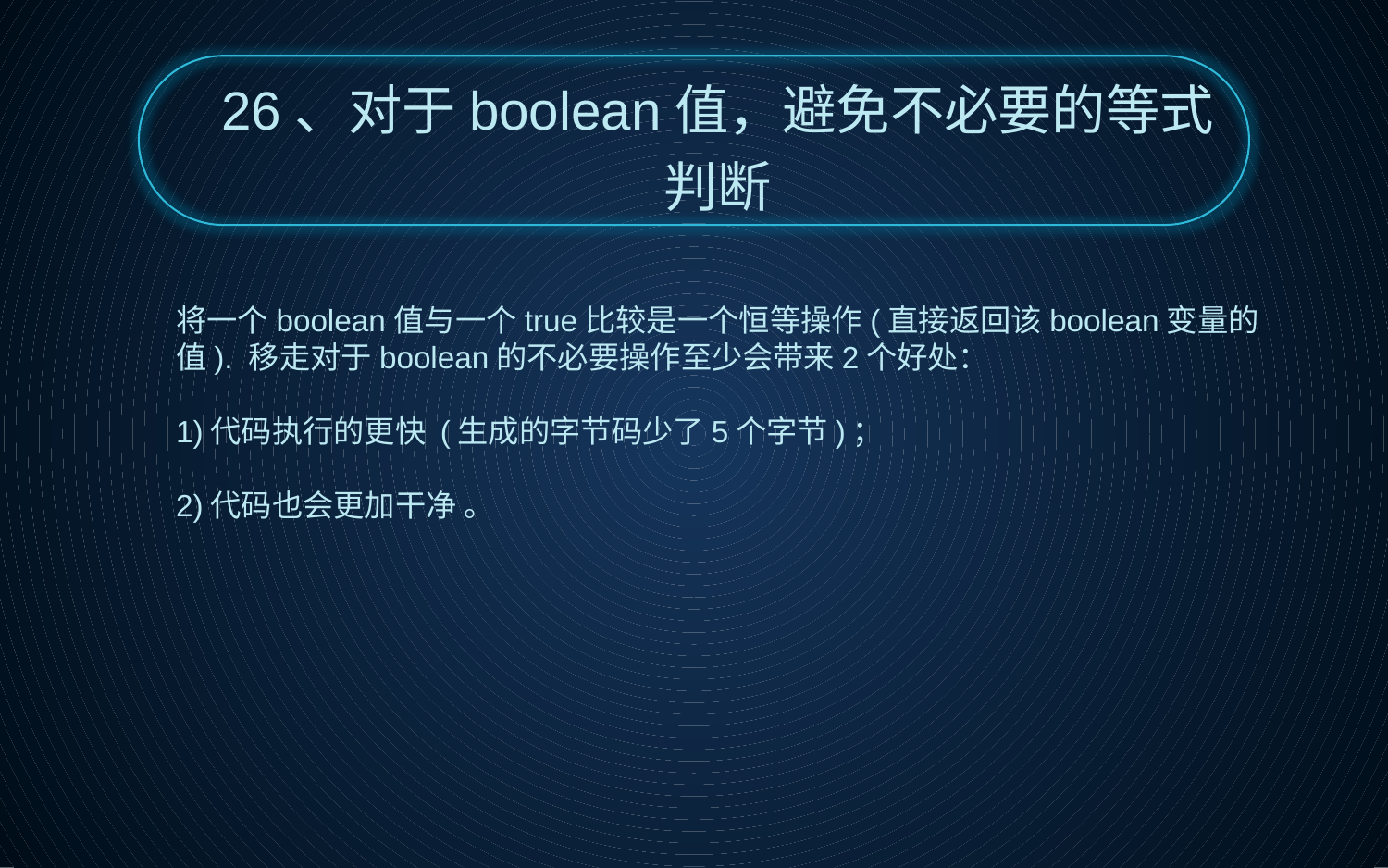

26、对于boolean值，避免不必要的等式判断

将一个boolean值与一个true比较是一个恒等操作(直接返回该boolean变量的值). 移走对于boolean的不必要操作至少会带来2个好处：

1)代码执行的更快 (生成的字节码少了5个字节)；

2)代码也会更加干净 。